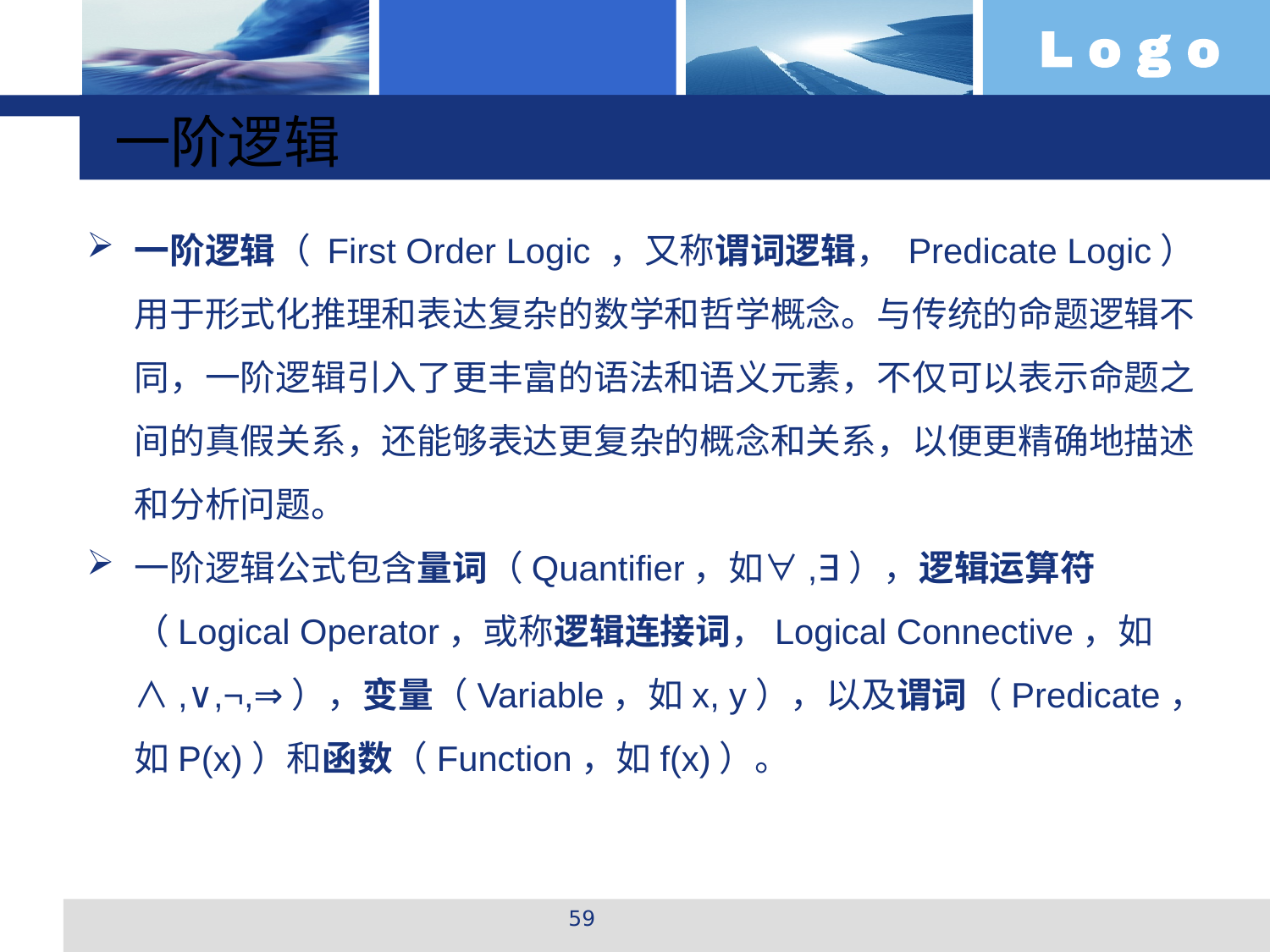

一阶逻辑
一阶逻辑（ First Order Logic ，又称谓词逻辑， Predicate Logic）用于形式化推理和表达复杂的数学和哲学概念。与传统的命题逻辑不同，一阶逻辑引入了更丰富的语法和语义元素，不仅可以表示命题之间的真假关系，还能够表达更复杂的概念和关系，以便更精确地描述和分析问题。
一阶逻辑公式包含量词（Quantifier，如∀,∃），逻辑运算符（Logical Operator，或称逻辑连接词，Logical Connective，如∧,∨,¬,⇒），变量（Variable，如x, y），以及谓词（Predicate，如P(x)）和函数（Function，如f(x)）。

59